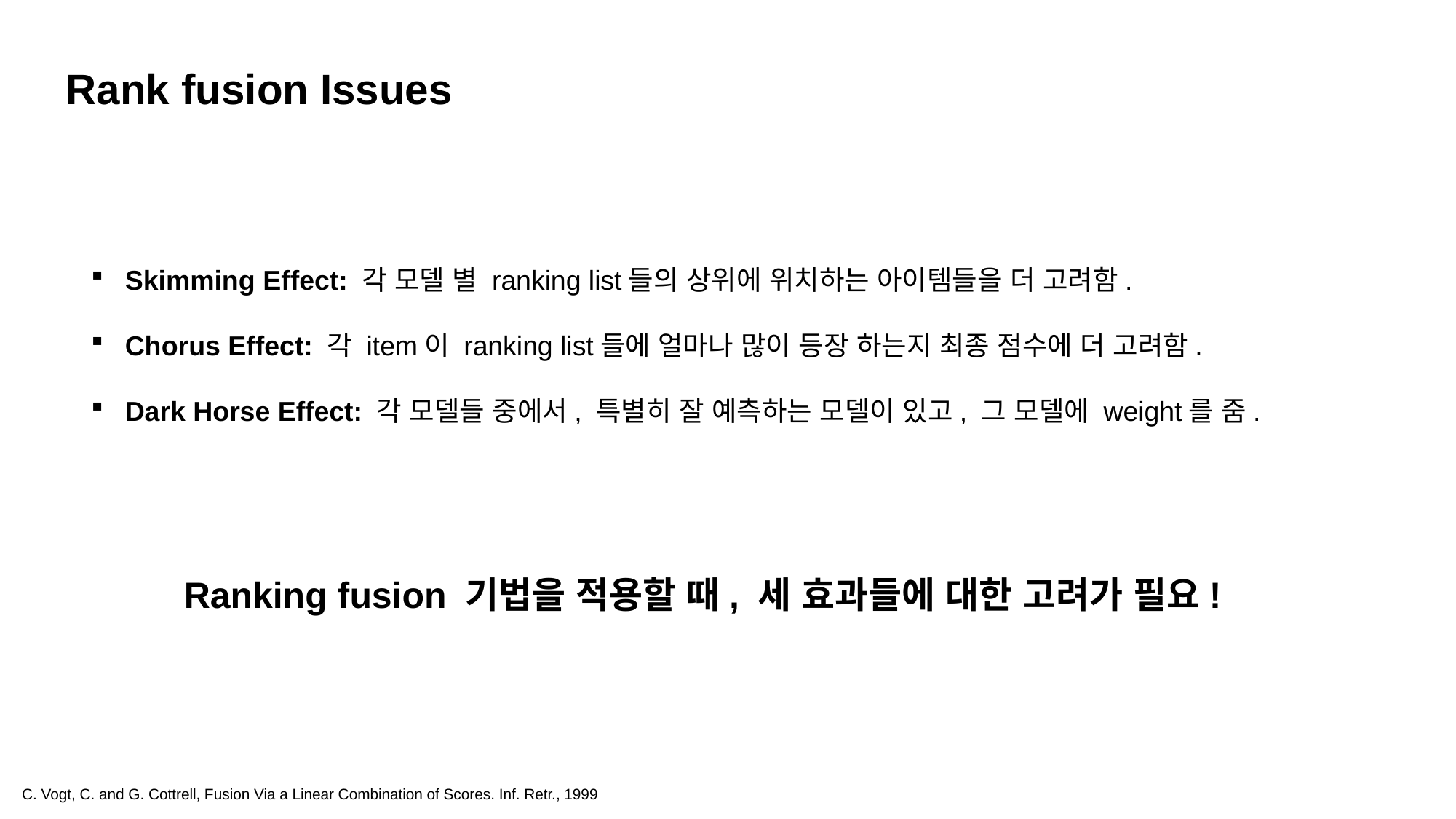

Rank fusion Issues

Skimming Effect: 각 모델 별 ranking list들의 상위에 위치하는 아이템들을 더 고려함.
Chorus Effect: 각 item이 ranking list들에 얼마나 많이 등장 하는지 최종 점수에 더 고려함.
Dark Horse Effect: 각 모델들 중에서, 특별히 잘 예측하는 모델이 있고, 그 모델에 weight를 줌.
Ranking fusion 기법을 적용할 때, 세 효과들에 대한 고려가 필요!
C. Vogt, C. and G. Cottrell, Fusion Via a Linear Combination of Scores. Inf. Retr., 1999